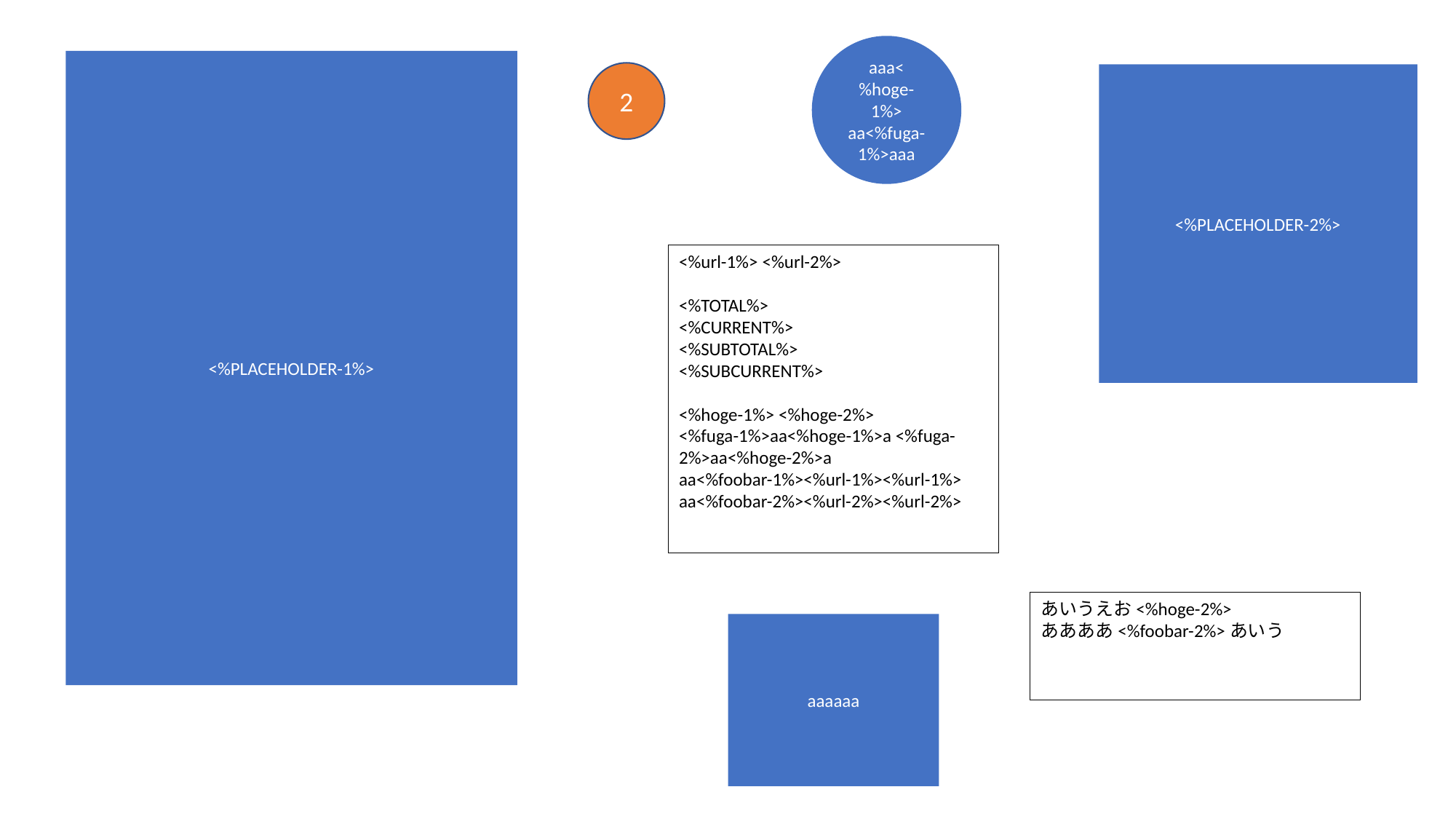

aaa<%hoge-1%>
aa<%fuga-1%>aaa
<%PLACEHOLDER-1%>
2
<%PLACEHOLDER-2%>
<%url-1%> <%url-2%>

<%TOTAL%>
<%CURRENT%>
<%SUBTOTAL%>
<%SUBCURRENT%>

<%hoge-1%> <%hoge-2%>
<%fuga-1%>aa<%hoge-1%>a <%fuga-2%>aa<%hoge-2%>a
aa<%foobar-1%><%url-1%><%url-1%> aa<%foobar-2%><%url-2%><%url-2%>
あいうえお<%hoge-2%>
ああああ<%foobar-2%>あいう

aaaaaa